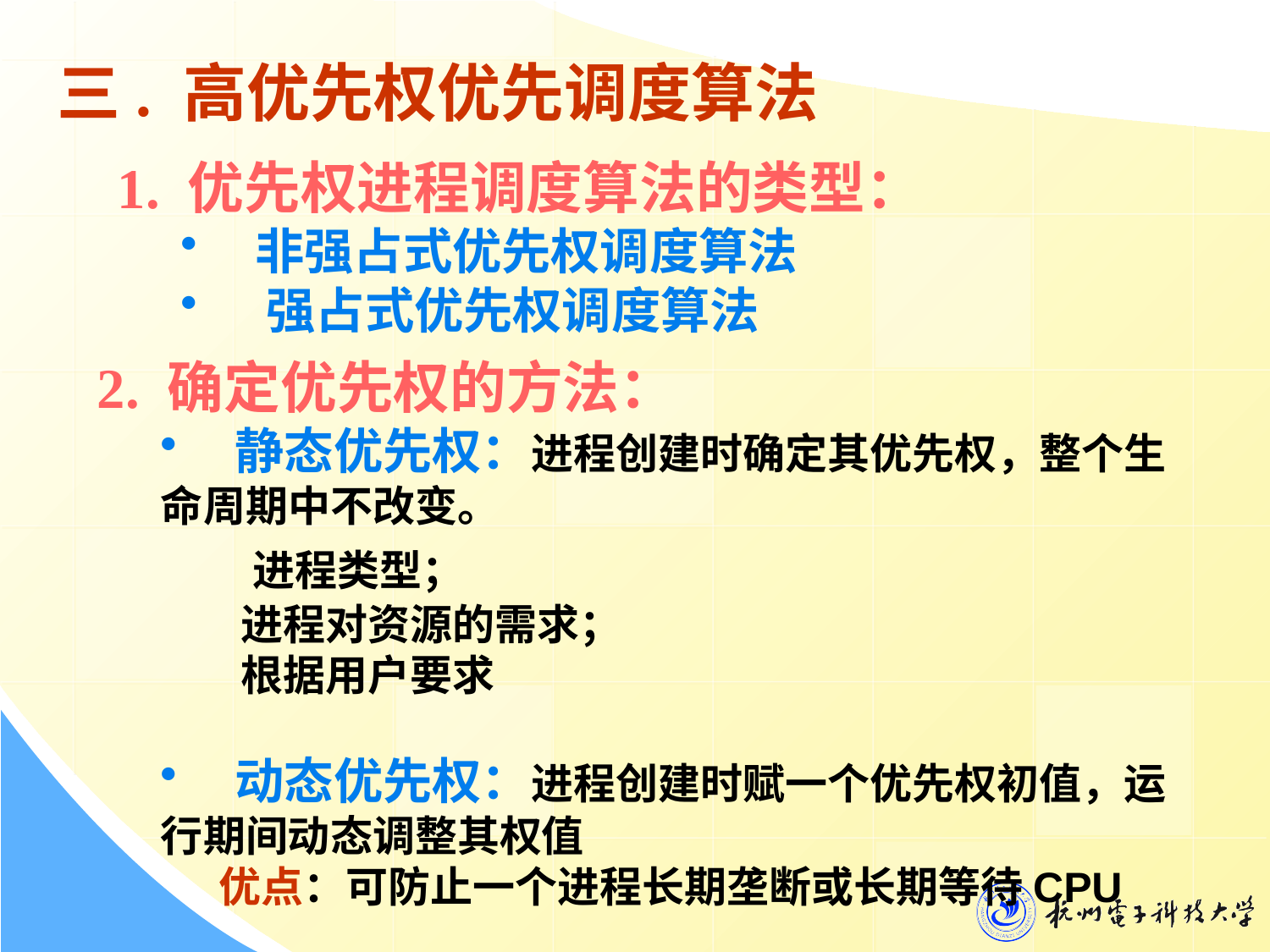

三. 高优先权优先调度算法
1. 优先权进程调度算法的类型：
    非强占式优先权调度算法
     强占式优先权调度算法
2. 确定优先权的方法：
    静态优先权：进程创建时确定其优先权，整个生命周期中不改变。
           进程类型；
              进程对资源的需求；
              根据用户要求

    动态优先权：进程创建时赋一个优先权初值，运行期间动态调整其权值
     优点：可防止一个进程长期垄断或长期等待CPU